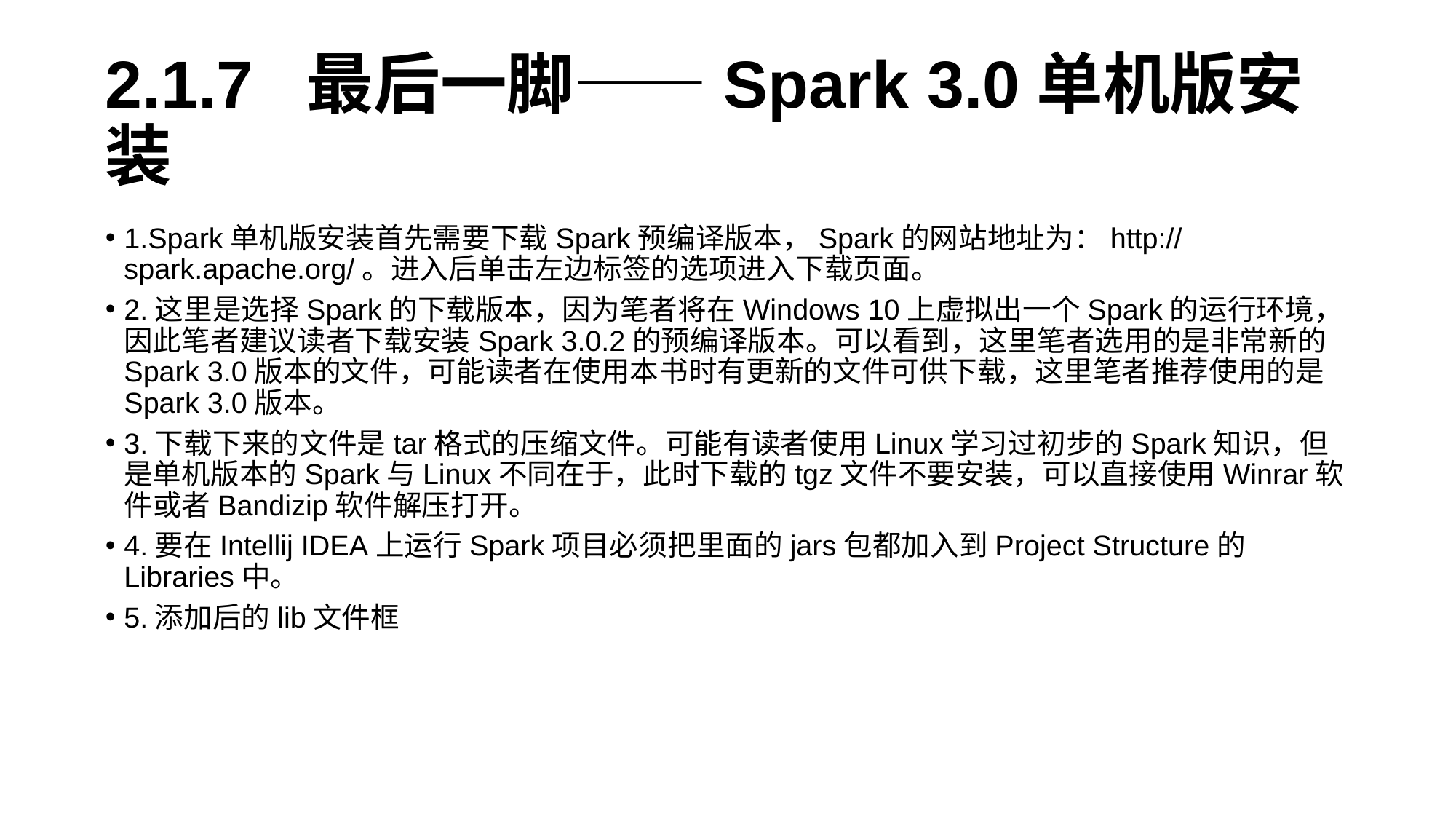

# 2.1.7  最后一脚——Spark 3.0单机版安装
1.Spark单机版安装首先需要下载Spark预编译版本，Spark的网站地址为：http://spark.apache.org/。进入后单击左边标签的选项进入下载页面。
2.这里是选择Spark的下载版本，因为笔者将在Windows 10上虚拟出一个Spark的运行环境，因此笔者建议读者下载安装Spark 3.0.2的预编译版本。可以看到，这里笔者选用的是非常新的Spark 3.0版本的文件，可能读者在使用本书时有更新的文件可供下载，这里笔者推荐使用的是Spark 3.0版本。
3.下载下来的文件是tar格式的压缩文件。可能有读者使用Linux学习过初步的Spark知识，但是单机版本的Spark与Linux不同在于，此时下载的tgz文件不要安装，可以直接使用Winrar软件或者Bandizip软件解压打开。
4.要在Intellij IDEA上运行Spark项目必须把里面的jars包都加入到Project Structure的Libraries中。
5.添加后的lib文件框